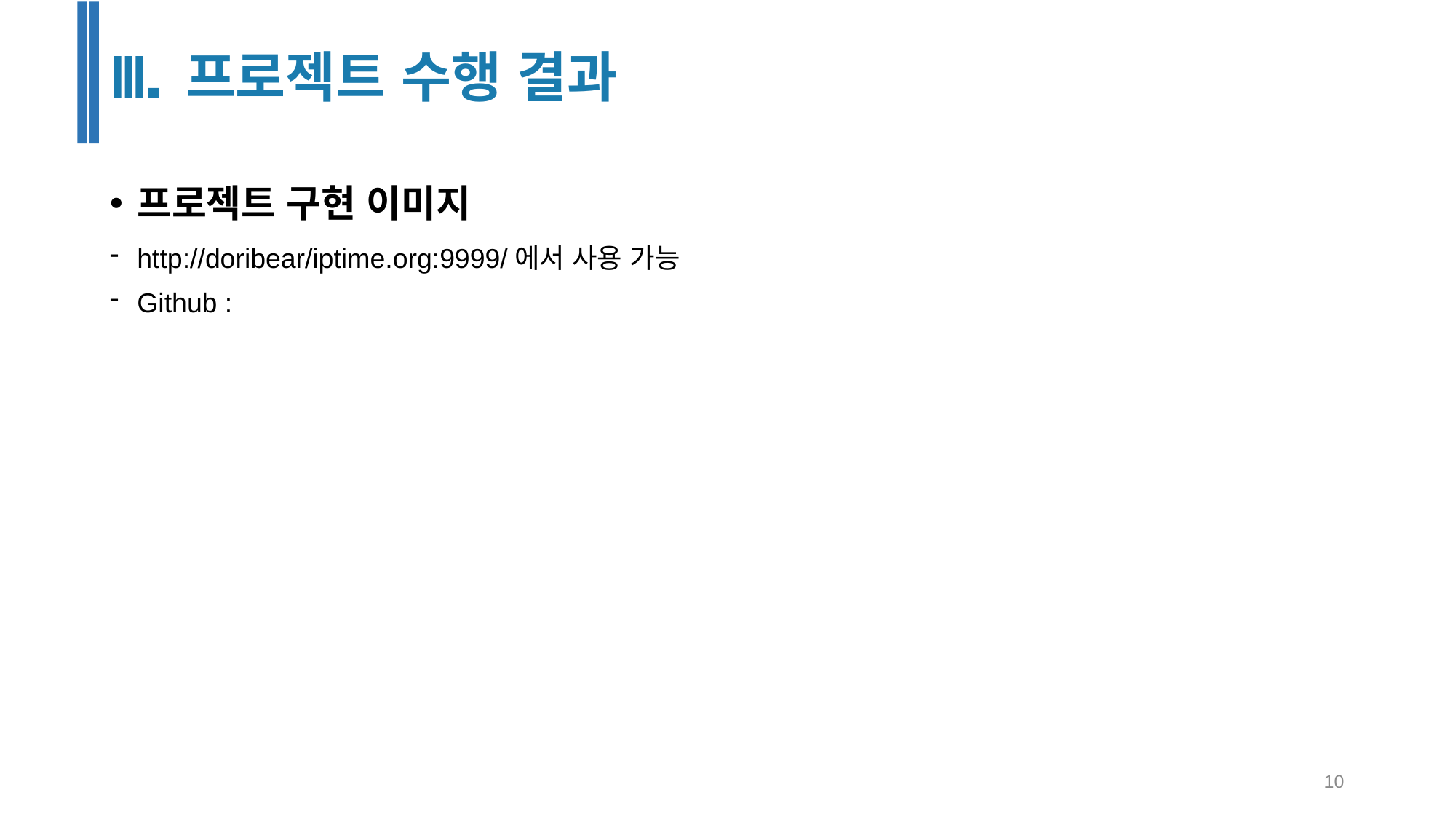

Ⅲ. 프로젝트 수행 결과
프로젝트 구현 이미지
http://doribear/iptime.org:9999/에서 사용 가능
Github :
10